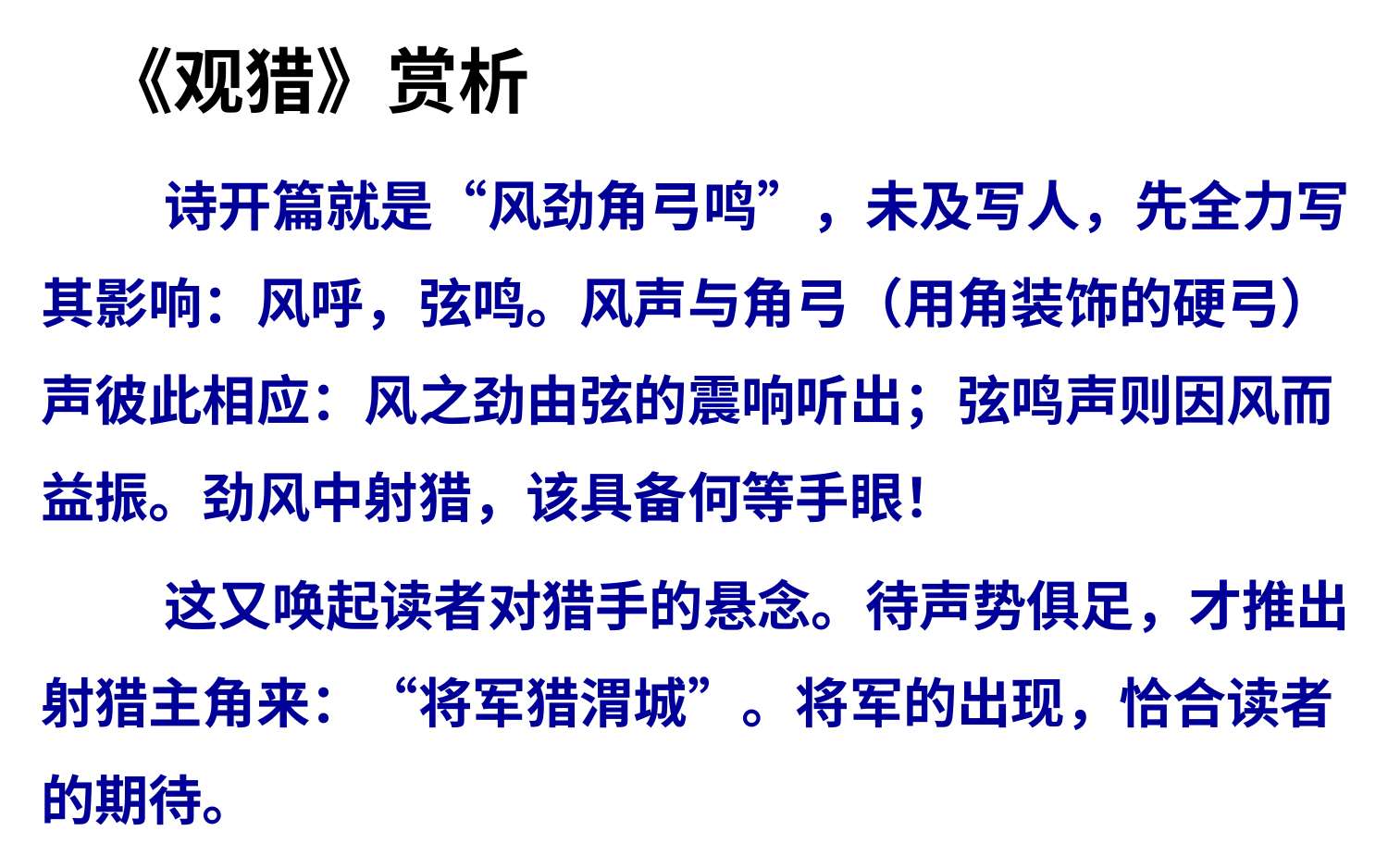

《观猎》赏析
         诗开篇就是“风劲角弓鸣”，未及写人，先全力写其影响：风呼，弦鸣。风声与角弓（用角装饰的硬弓）声彼此相应：风之劲由弦的震响听出；弦鸣声则因风而益振。劲风中射猎，该具备何等手眼！
         这又唤起读者对猎手的悬念。待声势俱足，才推出射猎主角来：“将军猎渭城”。将军的出现，恰合读者的期待。